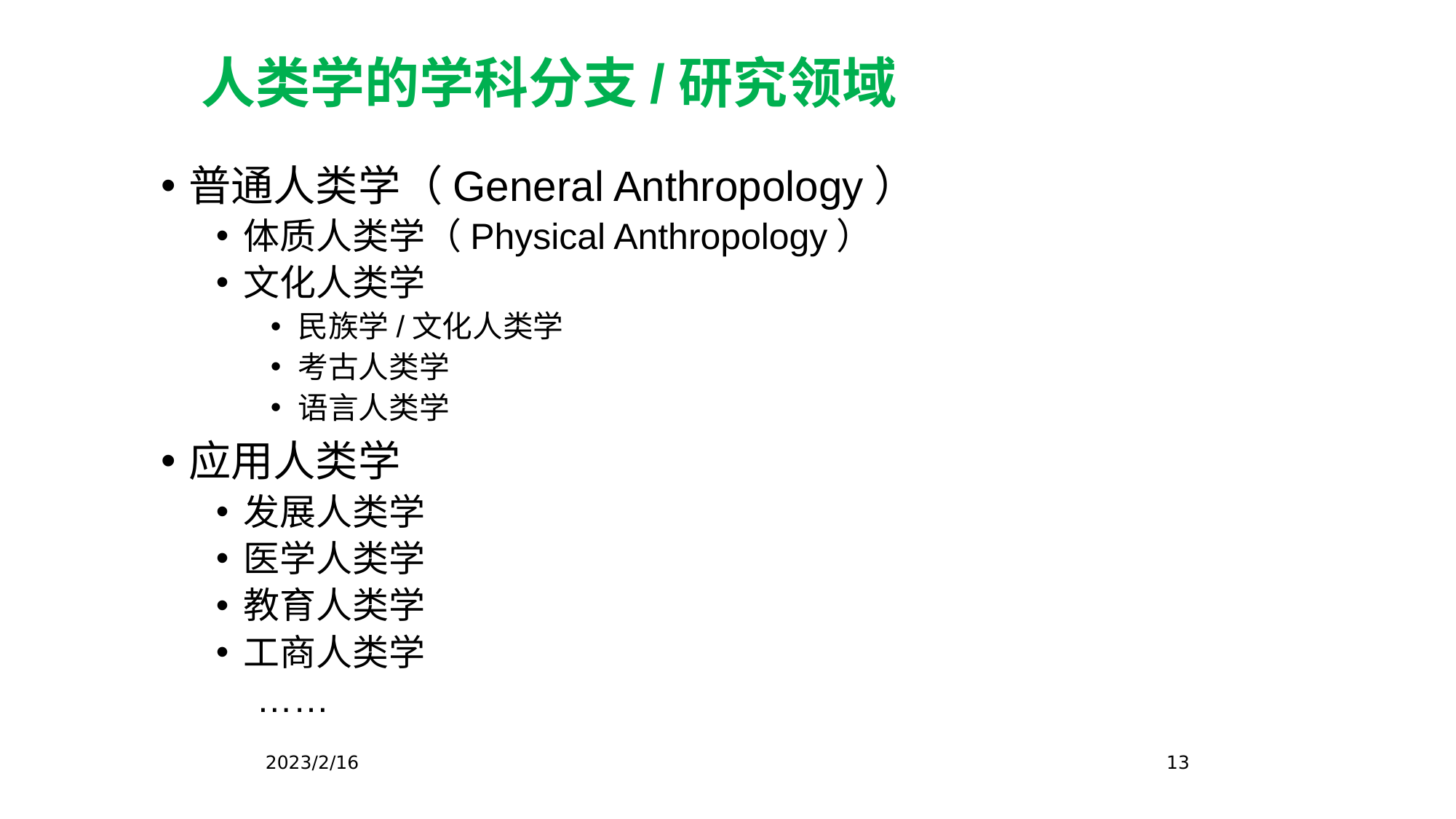

人类学的学科分支/研究领域
普通人类学（General Anthropology）
体质人类学（Physical Anthropology）
文化人类学
民族学/文化人类学
考古人类学
语言人类学
应用人类学
发展人类学
医学人类学
教育人类学
工商人类学
    ……
2023/2/16
13